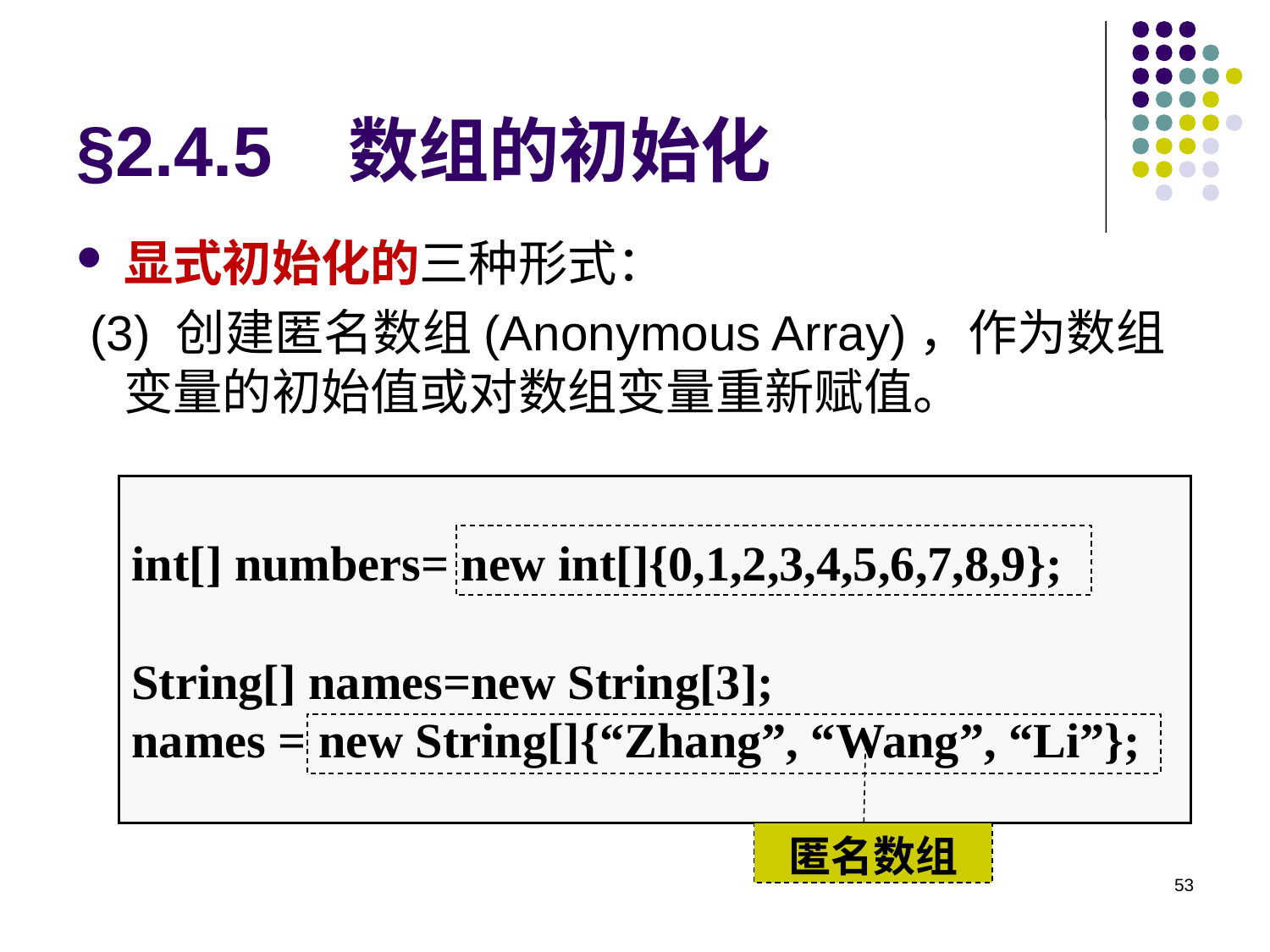

# §2.4.5   数组的初始化
显式初始化的三种形式：
 (3) 创建匿名数组(Anonymous Array)，作为数组变量的初始值或对数组变量重新赋值。
int[] numbers= new int[]{0,1,2,3,4,5,6,7,8,9};

String[] names=new String[3];
names = new String[]{“Zhang”, “Wang”, “Li”};

匿名数组
53